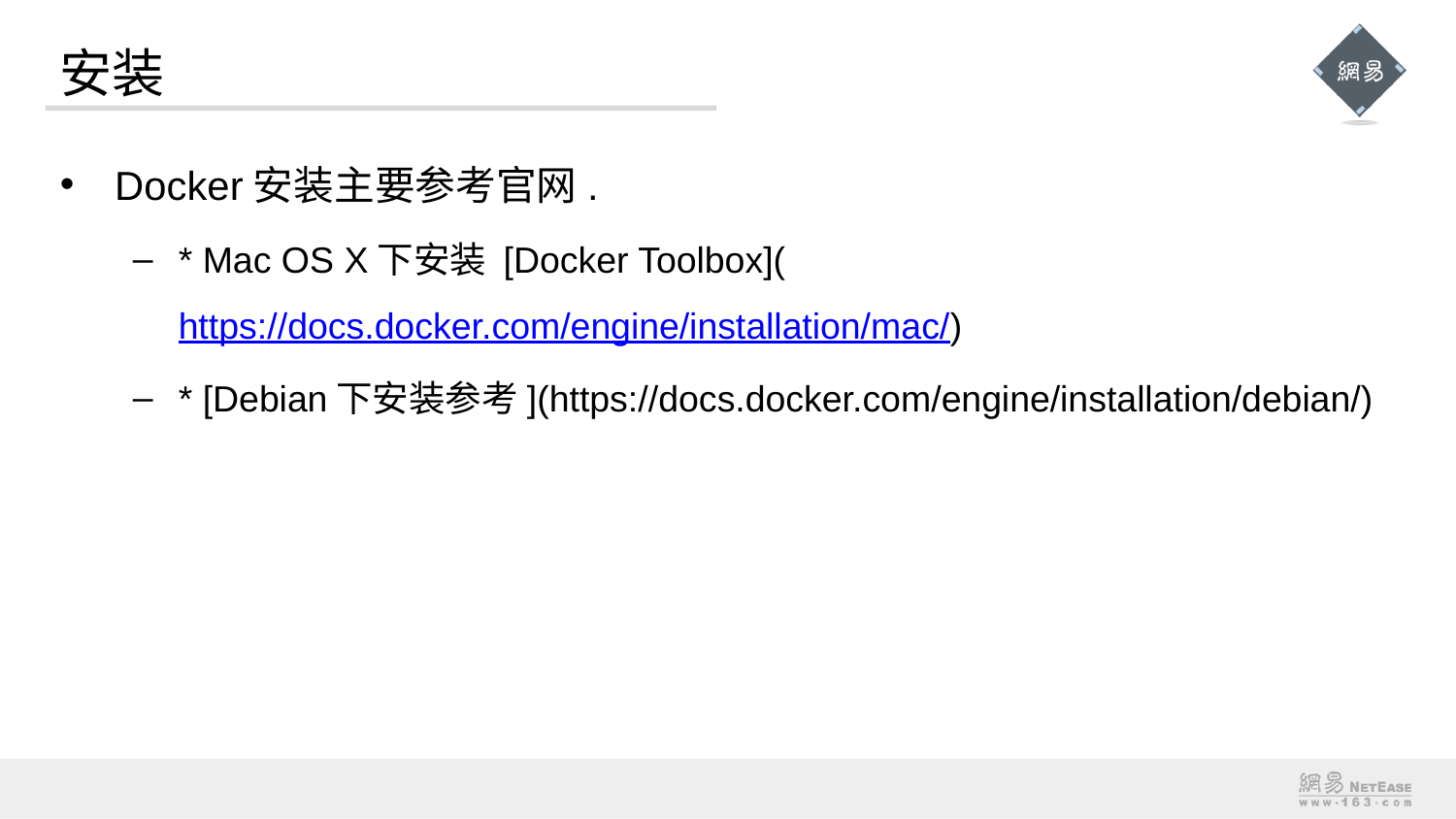

# 安装
Docker安装主要参考官网.
* Mac OS X下安装 [Docker Toolbox](https://docs.docker.com/engine/installation/mac/)
* [Debian下安装参考](https://docs.docker.com/engine/installation/debian/)